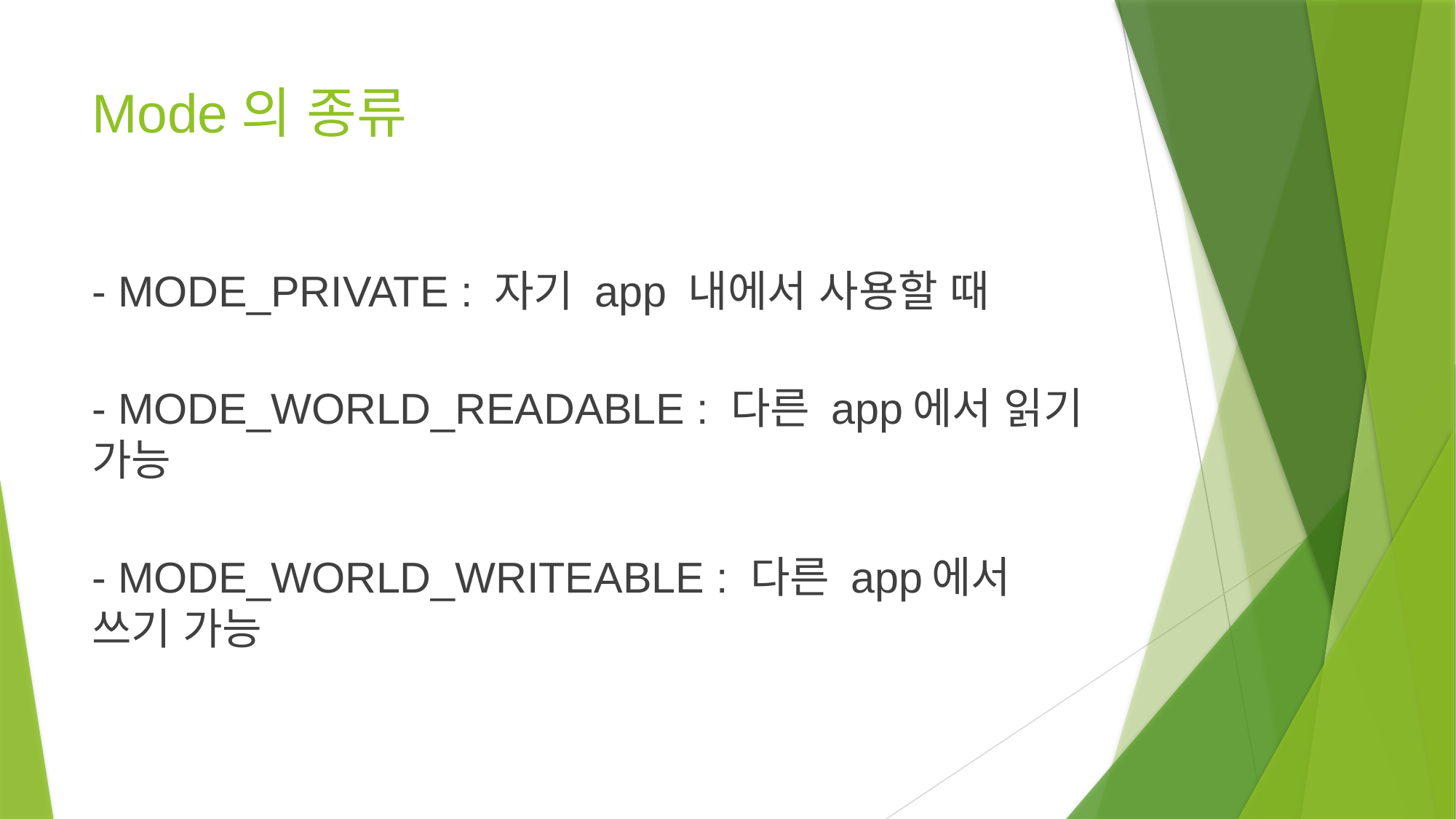

# Mode의 종류
- MODE_PRIVATE : 자기 app 내에서 사용할 때
- MODE_WORLD_READABLE : 다른 app에서 읽기 가능
- MODE_WORLD_WRITEABLE : 다른 app에서 쓰기 가능